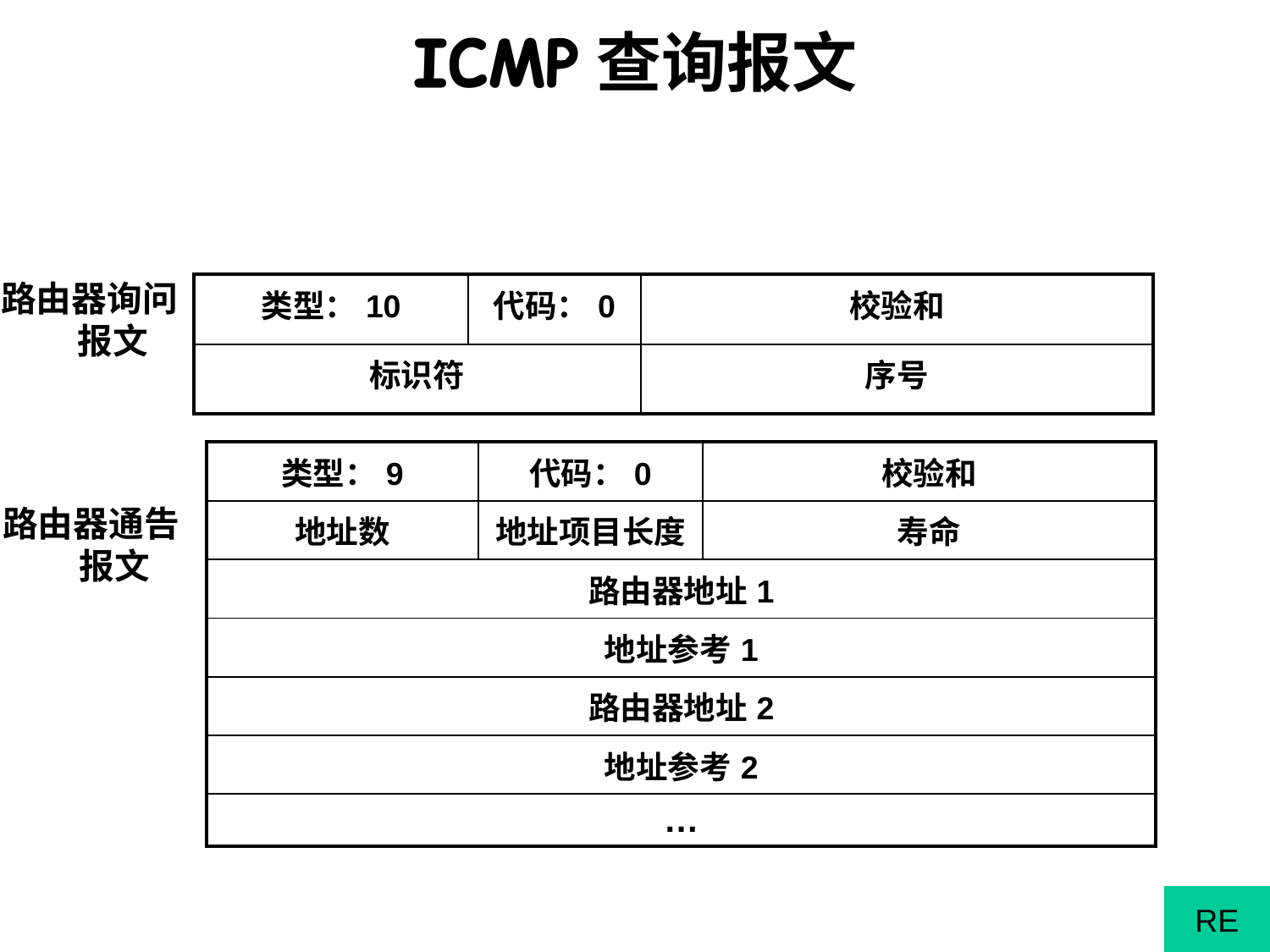

# ICMP查询报文
| 类型：10 | 代码：0 | 校验和 |
| --- | --- | --- |
| 标识符 |  | 序号 |
路由器询问报文
| 类型：9 | 代码：0 | 校验和 |
| --- | --- | --- |
| 地址数 | 地址项目长度 | 寿命 |
| 路由器地址1 |  |  |
| 地址参考1 |  |  |
| 路由器地址2 |  |  |
| 地址参考2 |  |  |
| … |  |  |
路由器通告报文
RE